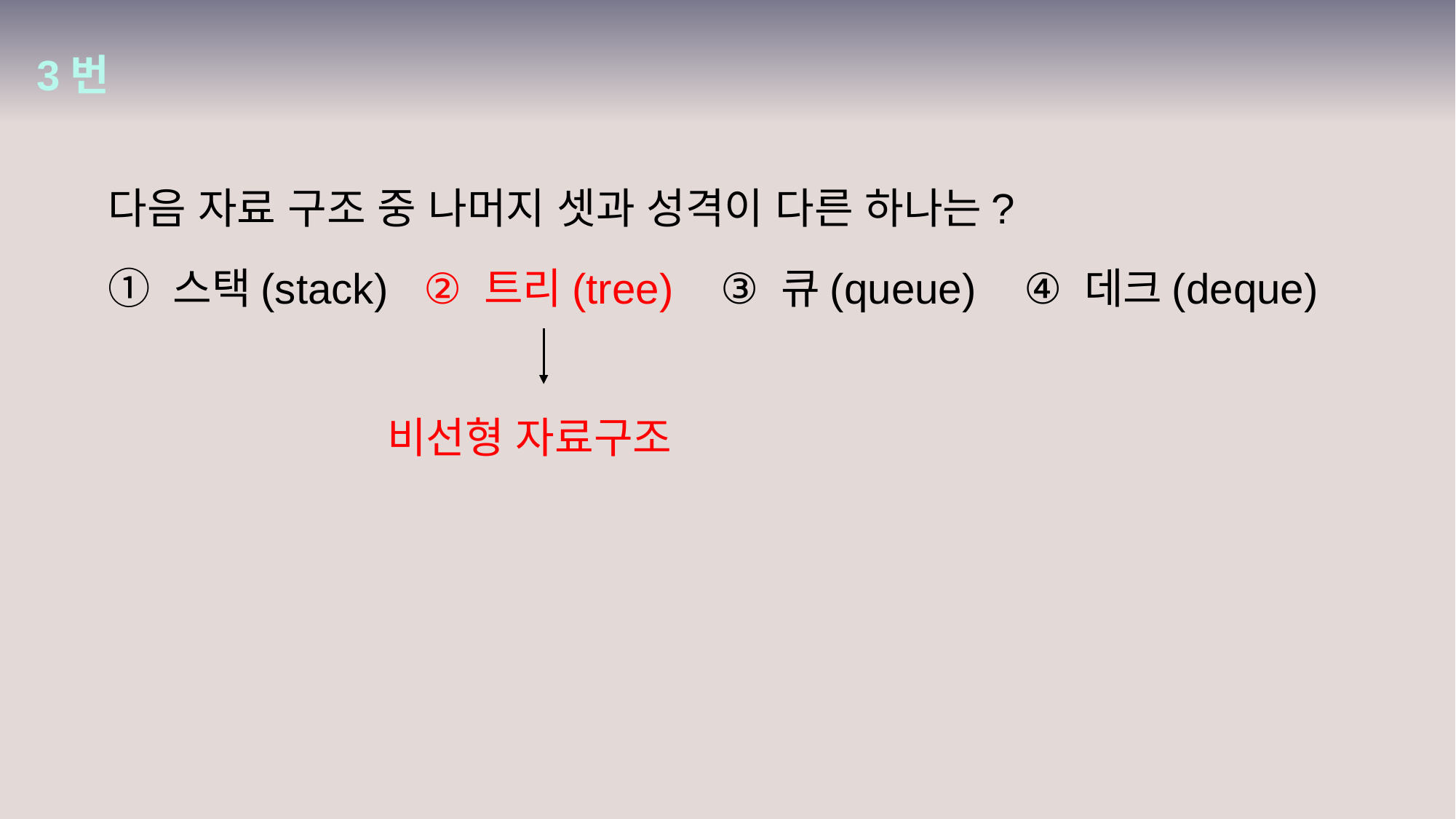

3번
다음 자료 구조 중 나머지 셋과 성격이 다른 하나는?

① 스택(stack)   ② 트리(tree)    ③ 큐(queue)    ④ 데크(deque)
비선형 자료구조